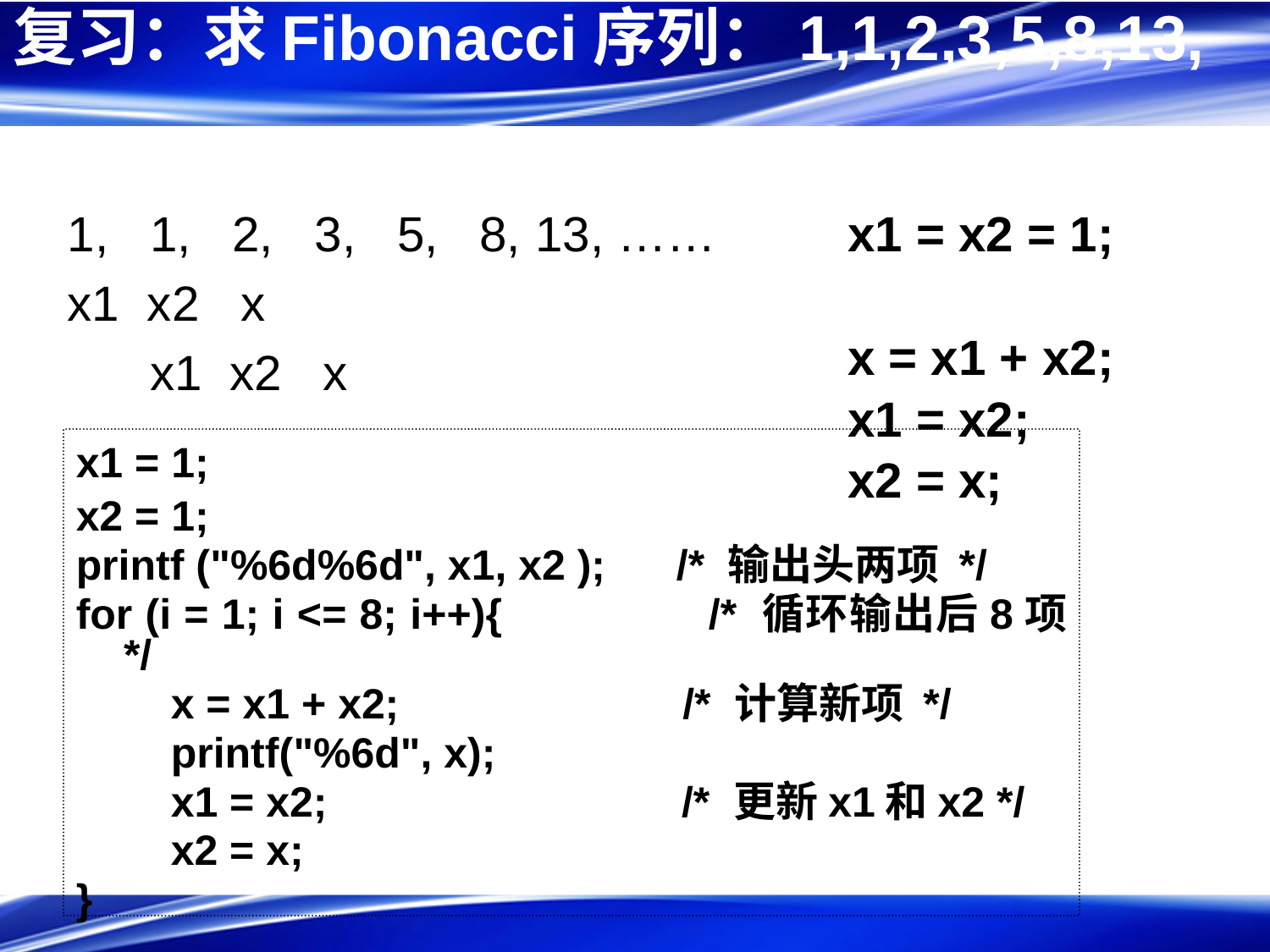

# 复习：求Fibonacci序列：1,1,2,3,5,8,13,…
x1 = x2 = 1;

x = x1 + x2;
x1 = x2;
x2 = x;
1,   1,   2,   3,   5,   8, 13, ……
x1  x2   x
      x1  x2   x
x1 = 1;
x2 = 1;
printf ("%6d%6d", x1, x2 );      /* 输出头两项 */
for (i = 1; i <= 8; i++){                /* 循环输出后8项 */
        x = x1 + x2;                        /* 计算新项 */
        printf("%6d", x);
        x1 = x2;                              /* 更新x1和x2 */
        x2 = x;
}